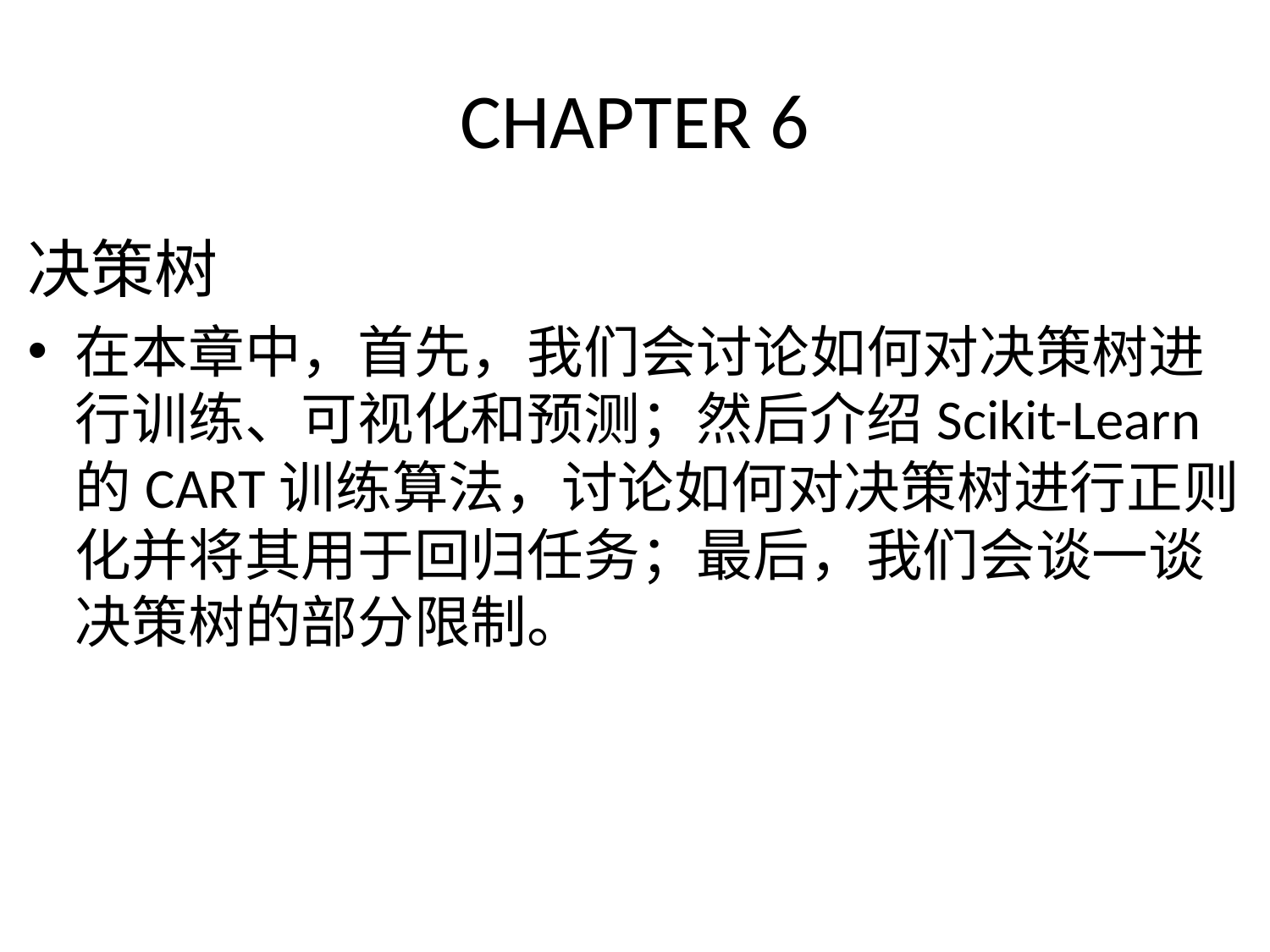

# CHAPTER 6
决策树
在本章中，首先，我们会讨论如何对决策树进行训练、可视化和预测；然后介绍Scikit-Learn的CART训练算法，讨论如何对决策树进行正则化并将其用于回归任务；最后，我们会谈一谈决策树的部分限制。